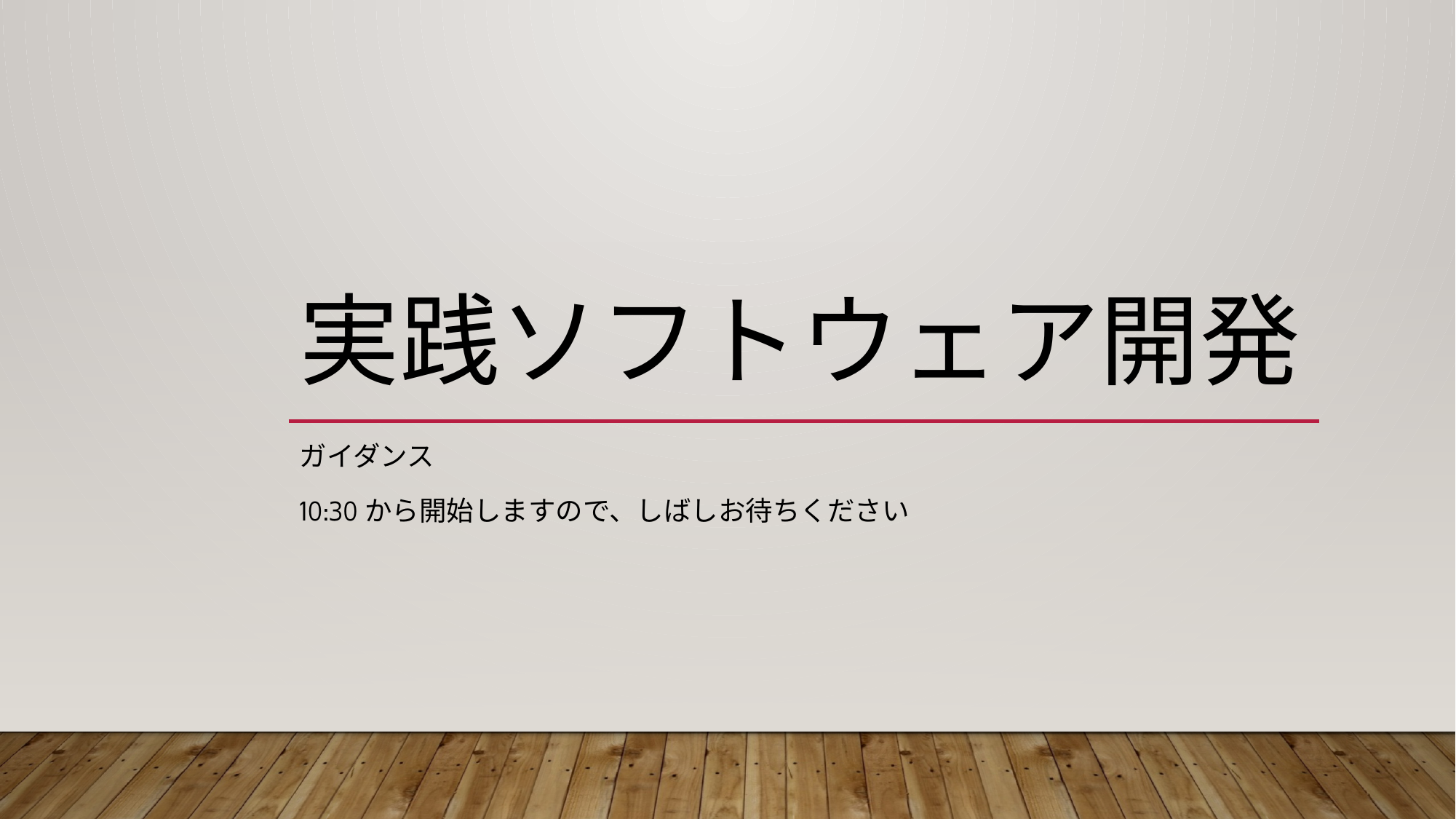

# 実践ソフトウェア開発
ガイダンス
10:30から開始しますので、しばしお待ちください